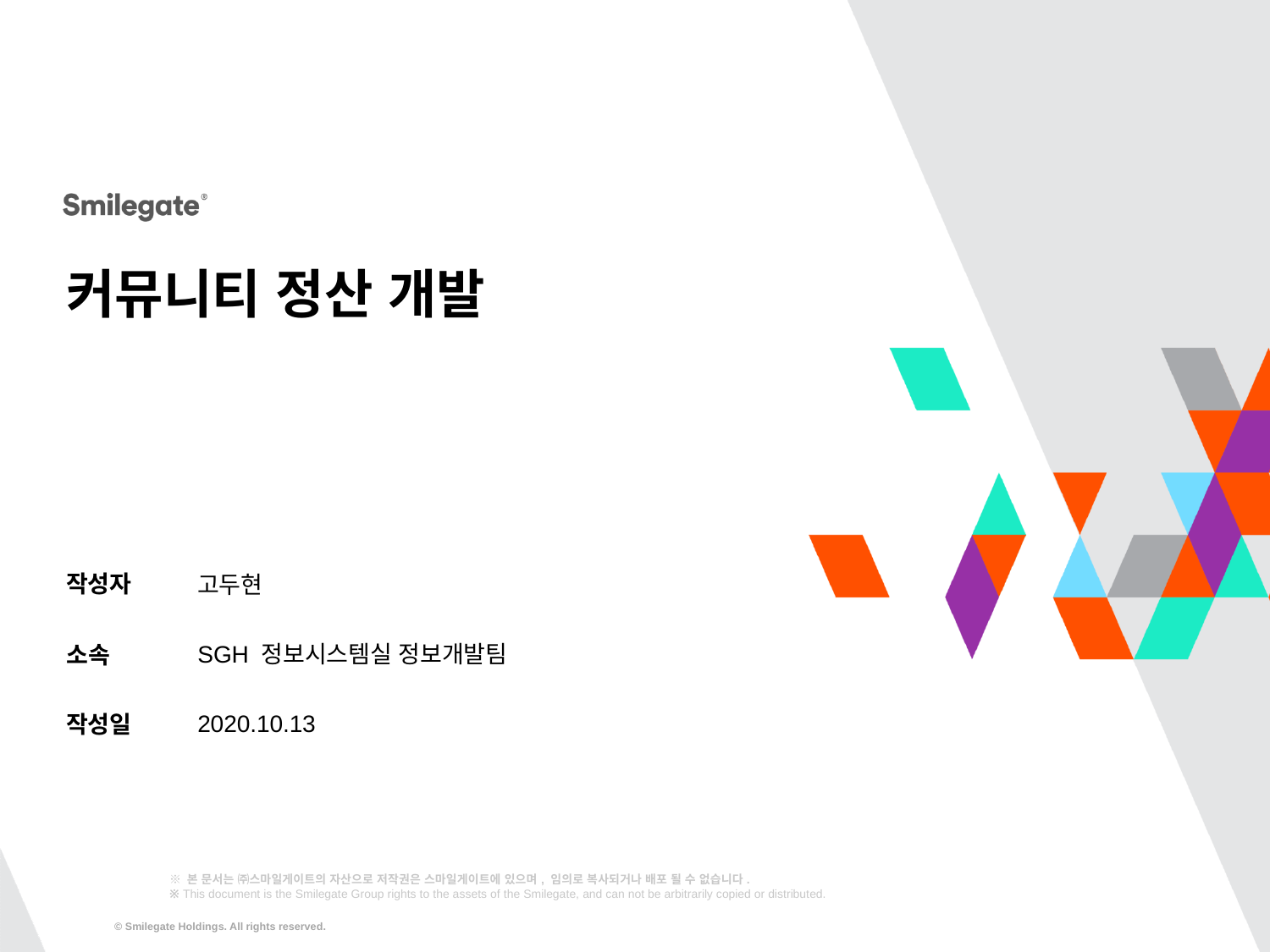

# 커뮤니티 정산 개발
고두현
SGH 정보시스템실 정보개발팀
2020.10.13